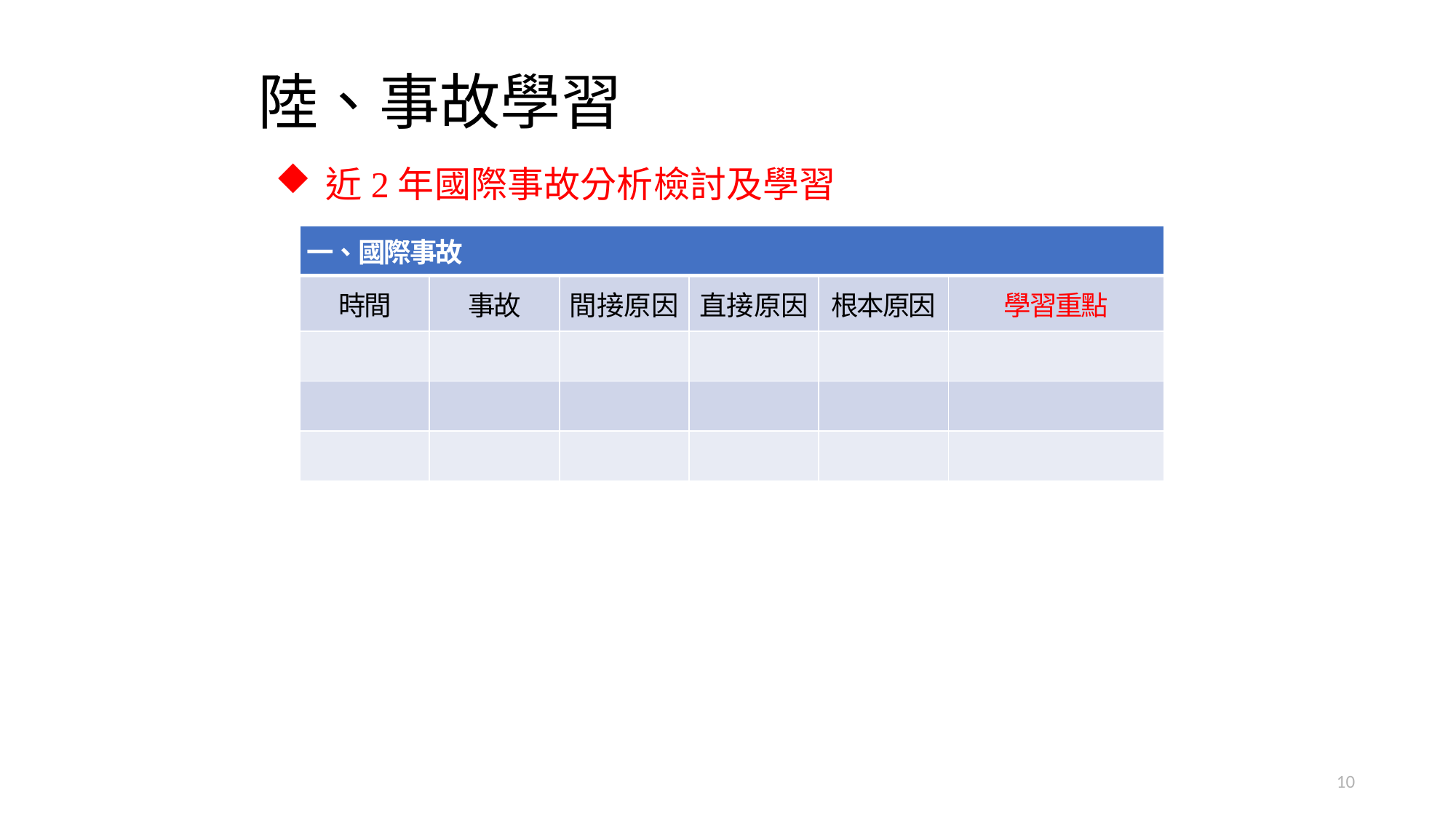

# 陸、事故學習
近2年國際事故分析檢討及學習
| 一、國際事故 |  |  |  |  |  |
| --- | --- | --- | --- | --- | --- |
| 時間 | 事故 | 間接原因 | 直接原因 | 根本原因 | 學習重點 |
|  |  |  |  |  |  |
|  |  |  |  |  |  |
|  |  |  |  |  |  |
10